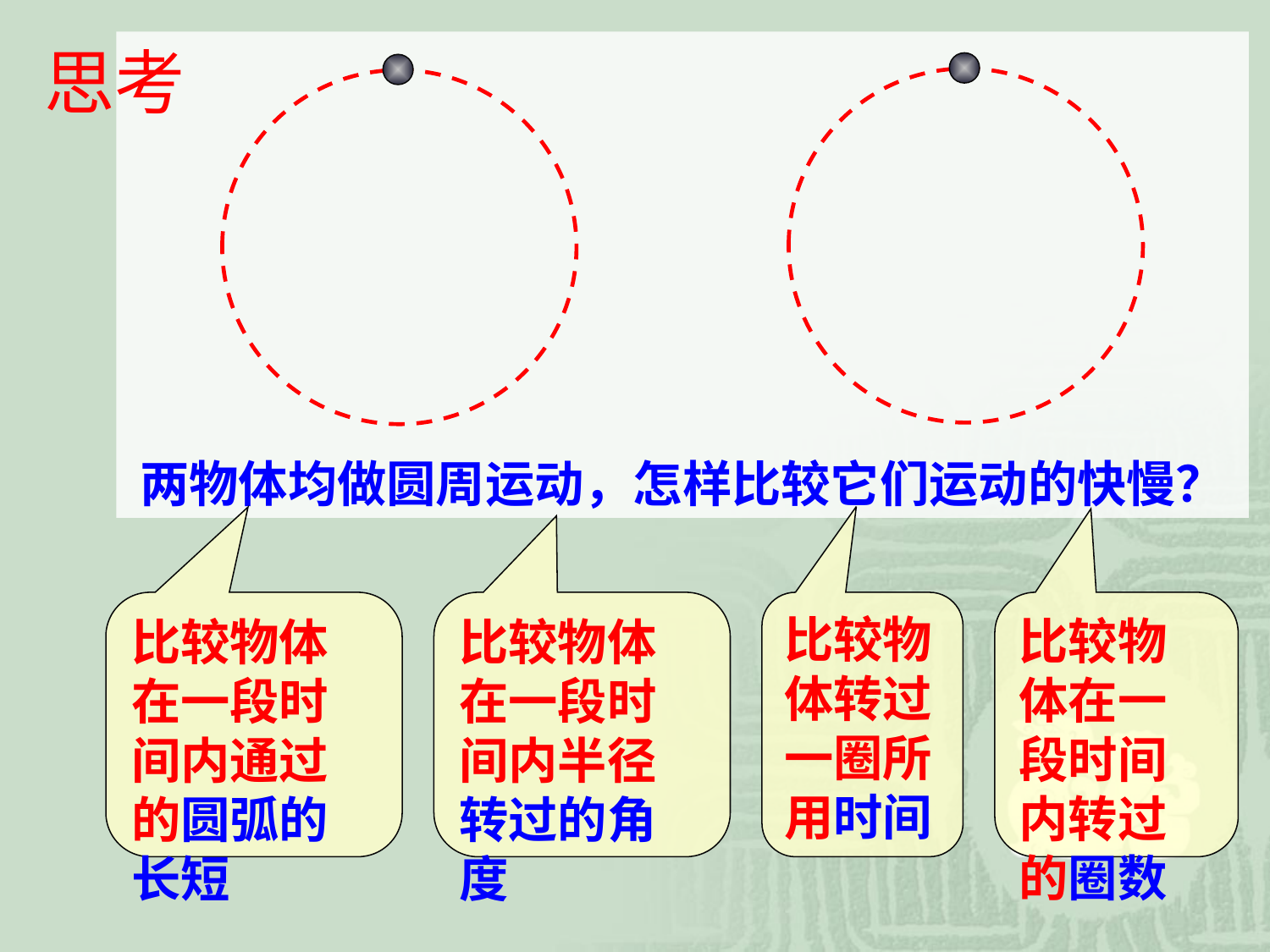

思考

两物体均做圆周运动，怎样比较它们运动的快慢？

比较物体在一段时间内通过的圆弧的长短
比较物体在一段时间内半径转过的角度
比较物体转过一圈所用时间
比较物体在一段时间内转过的圈数